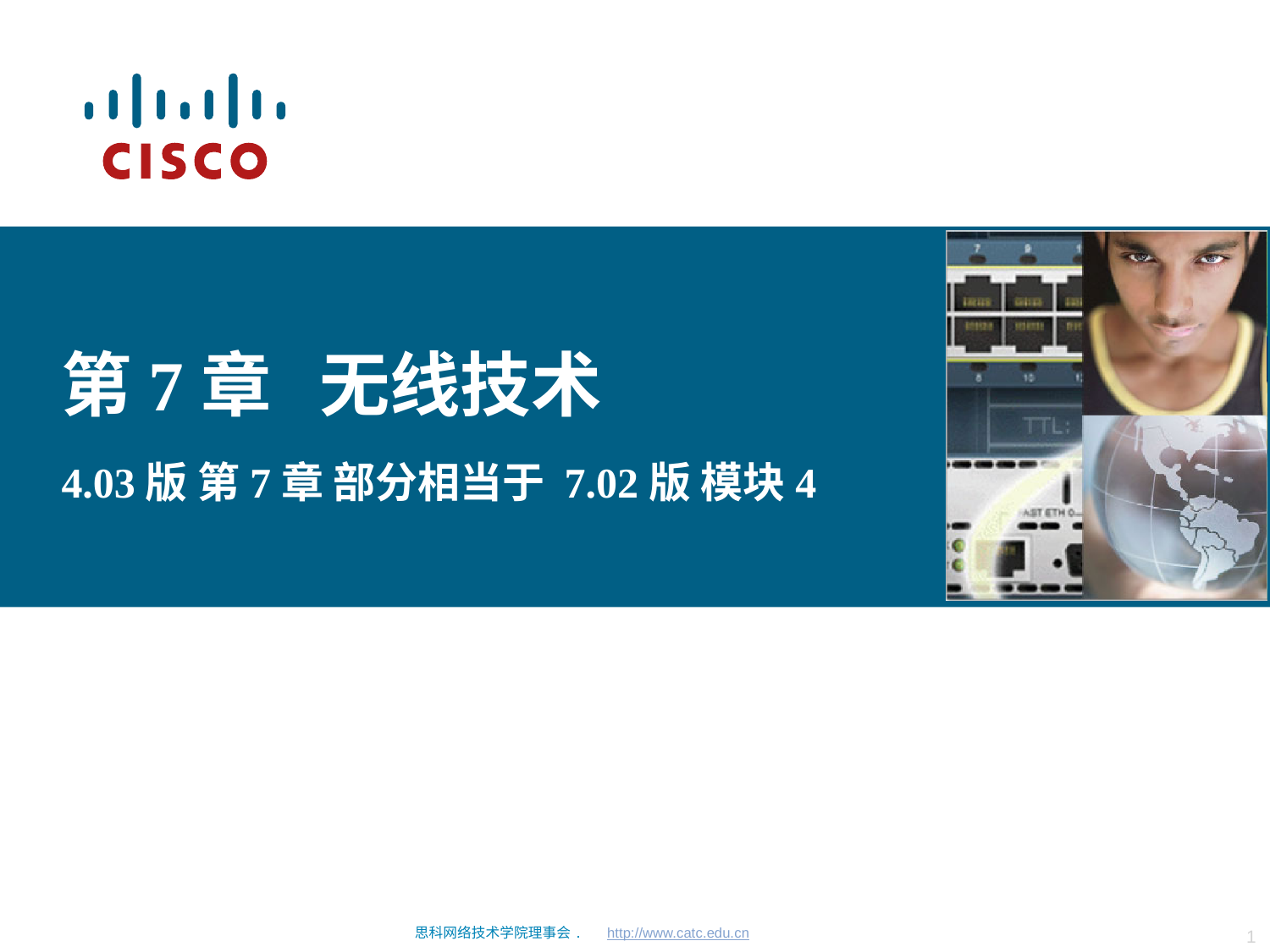

# 第7章   无线技术
4.03版 第7章 部分相当于 7.02版 模块4